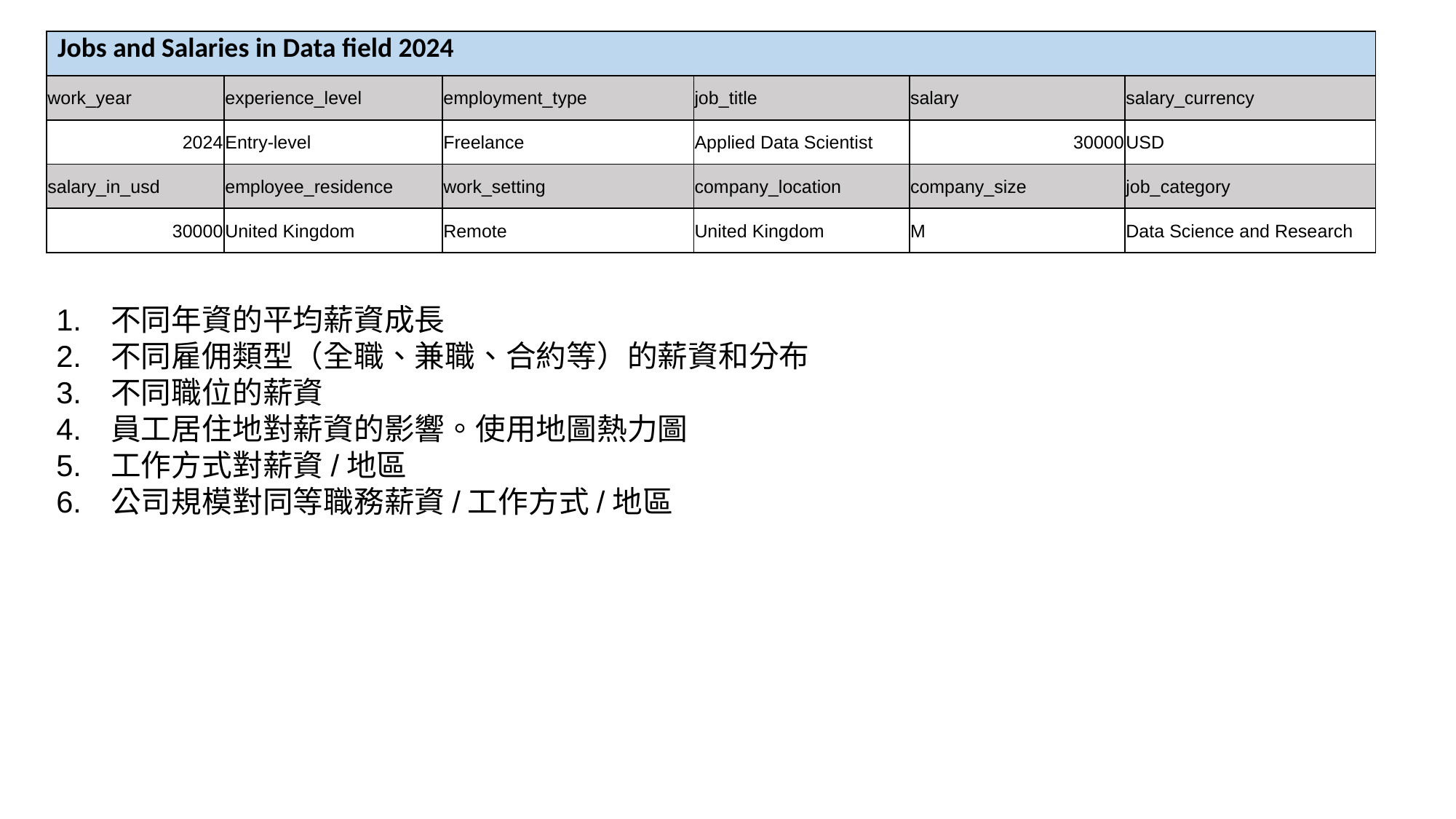

| Jobs and Salaries in Data field 2024 |  |  |  |  |  |
| --- | --- | --- | --- | --- | --- |
| work\_year | experience\_level | employment\_type | job\_title | salary | salary\_currency |
| 2024 | Entry-level | Freelance | Applied Data Scientist | 30000 | USD |
| salary\_in\_usd | employee\_residence | work\_setting | company\_location | company\_size | job\_category |
| 30000 | United Kingdom | Remote | United Kingdom | M | Data Science and Research |
不同年資的平均薪資成長
不同雇佣類型（全職、兼職、合約等）的薪資和分布
不同職位的薪資
員工居住地對薪資的影響。使用地圖熱力圖
工作方式對薪資/地區
公司規模對同等職務薪資/工作方式/地區